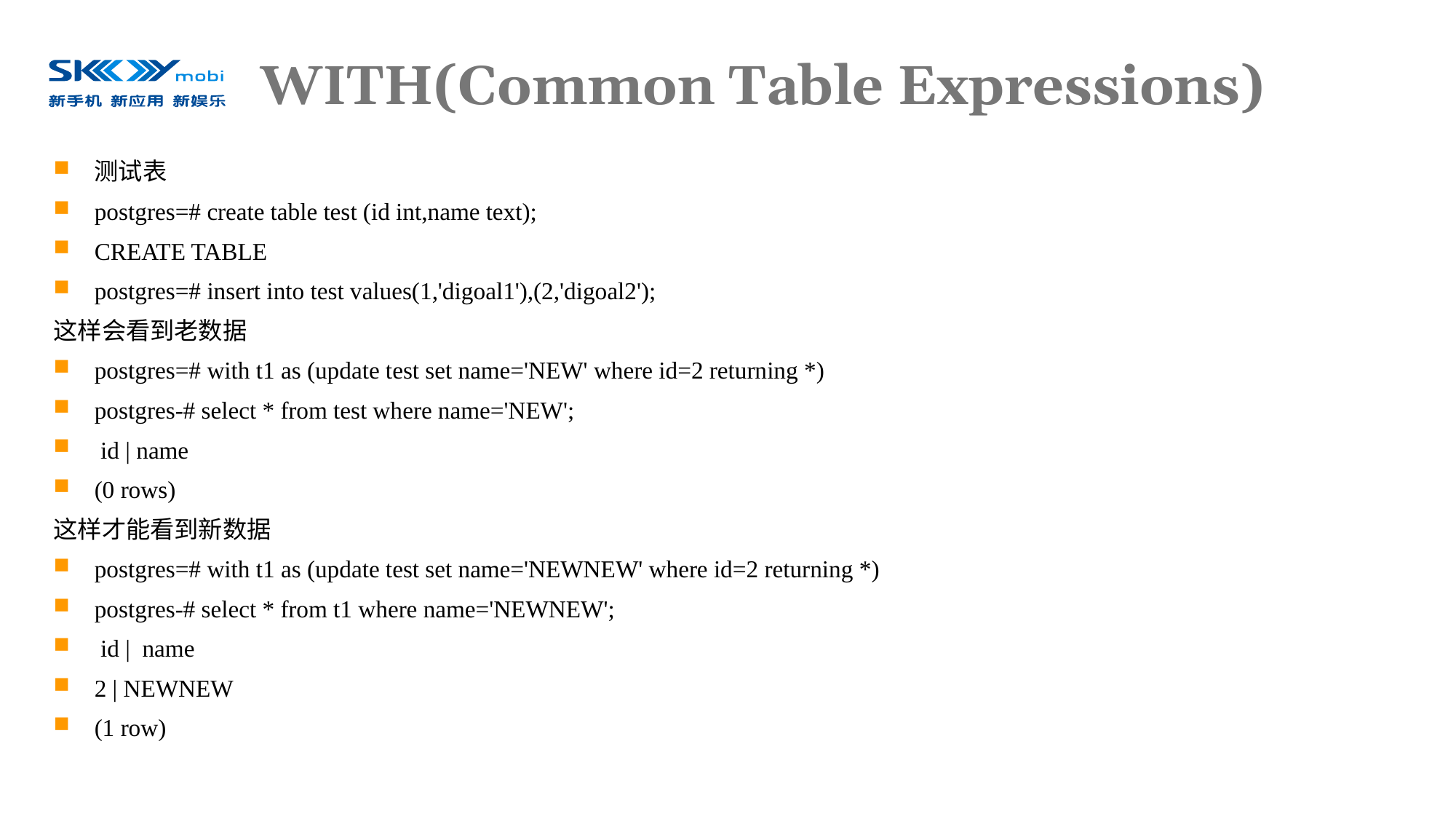

# WITH(Common Table Expressions)
测试表
postgres=# create table test (id int,name text);
CREATE TABLE
postgres=# insert into test values(1,'digoal1'),(2,'digoal2');
这样会看到老数据
postgres=# with t1 as (update test set name='NEW' where id=2 returning *)
postgres-# select * from test where name='NEW';
 id | name
(0 rows)
这样才能看到新数据
postgres=# with t1 as (update test set name='NEWNEW' where id=2 returning *)
postgres-# select * from t1 where name='NEWNEW';
 id |  name
2 | NEWNEW
(1 row)